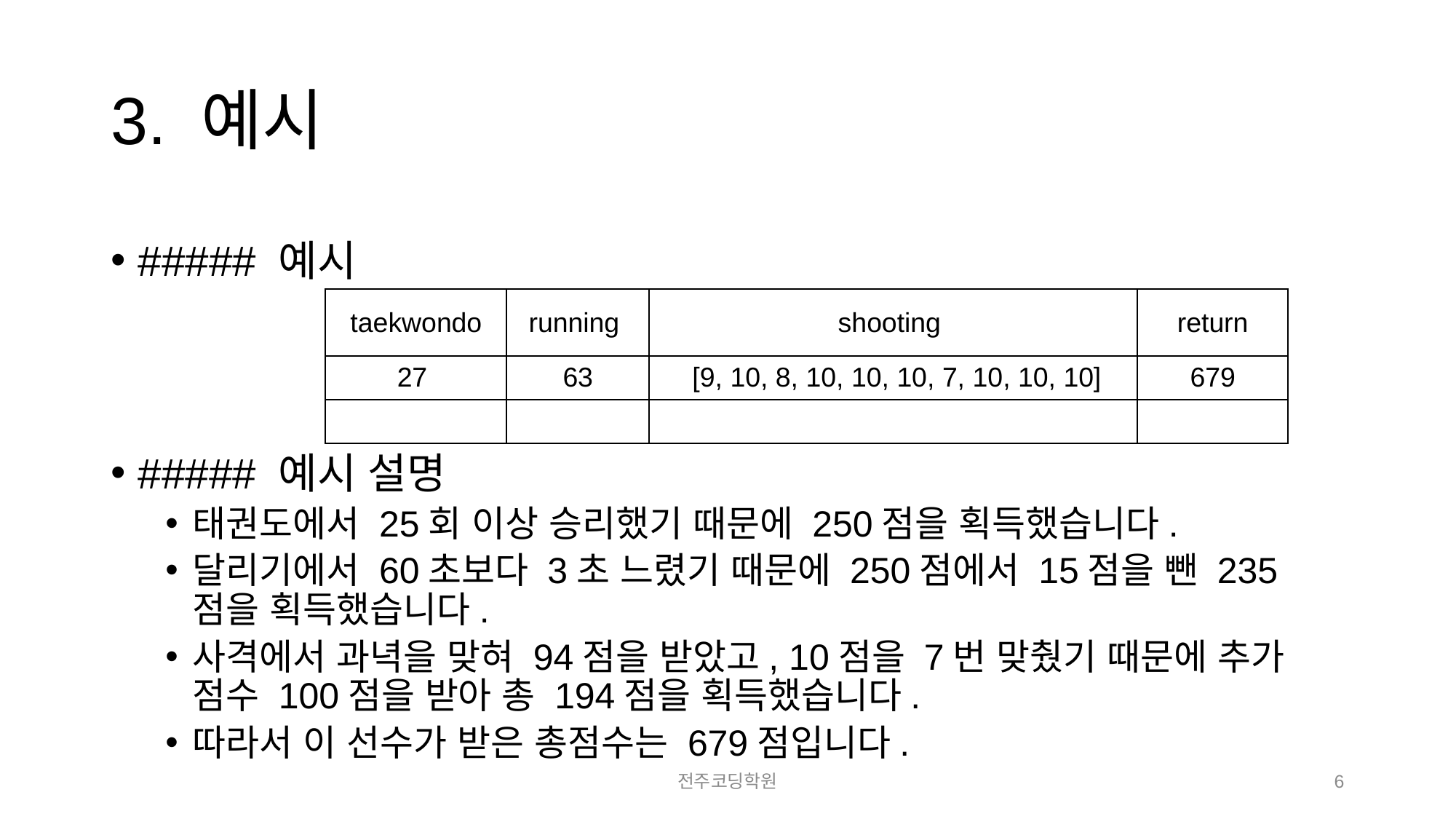

# 3. 예시
##### 예시

##### 예시 설명
태권도에서 25회 이상 승리했기 때문에 250점을 획득했습니다.
달리기에서 60초보다 3초 느렸기 때문에 250점에서 15점을 뺀 235점을 획득했습니다.
사격에서 과녁을 맞혀 94점을 받았고, 10점을 7번 맞췄기 때문에 추가 점수 100점을 받아 총 194점을 획득했습니다.
따라서 이 선수가 받은 총점수는 679점입니다.
| taekwondo | running | shooting | return |
| --- | --- | --- | --- |
| 27 | 63 | [9, 10, 8, 10, 10, 10, 7, 10, 10, 10] | 679 |
|  |  |  |  |
전주코딩학원
6